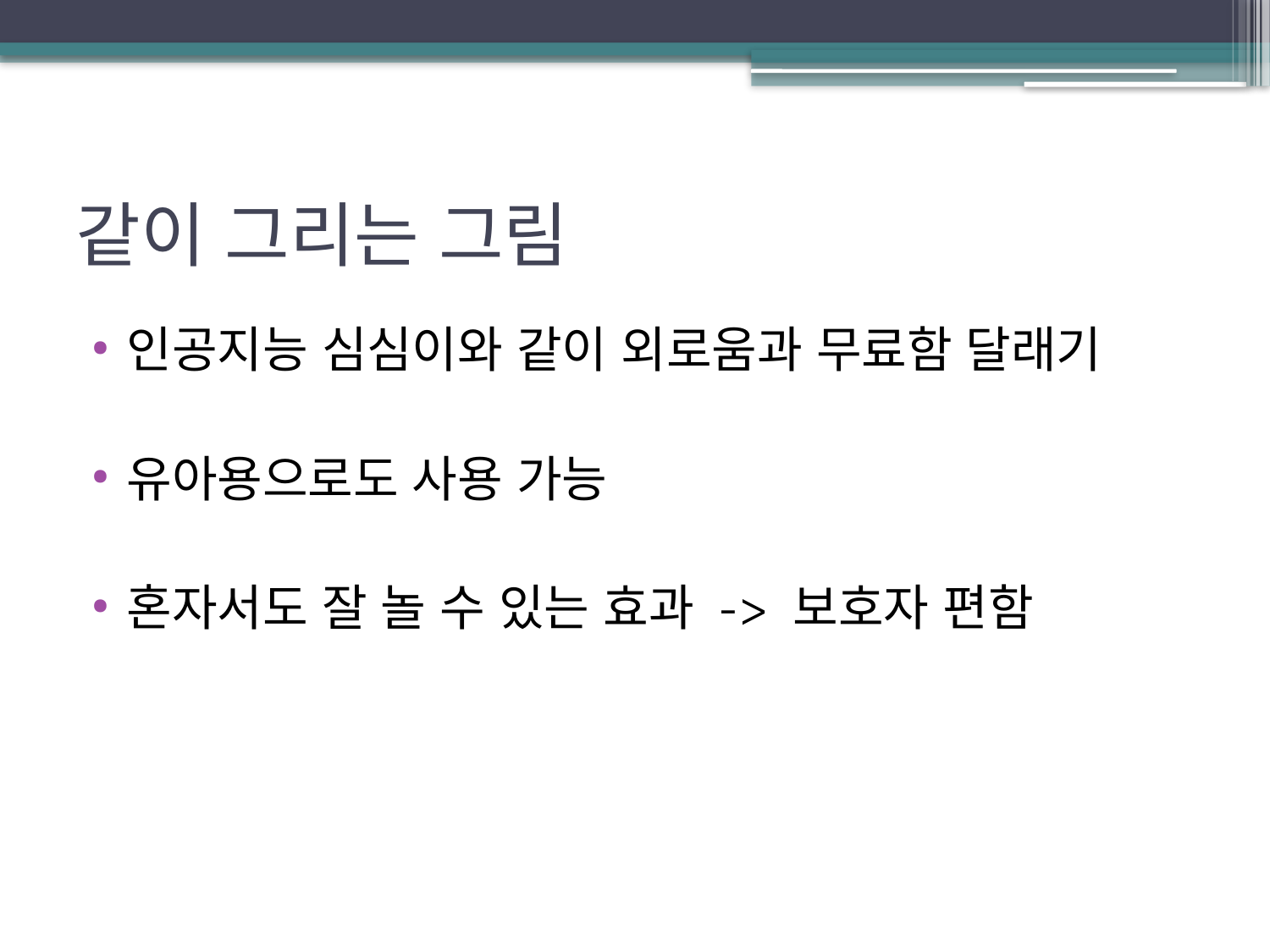

# 같이 그리는 그림
인공지능 심심이와 같이 외로움과 무료함 달래기

유아용으로도 사용 가능

혼자서도 잘 놀 수 있는 효과 -> 보호자 편함